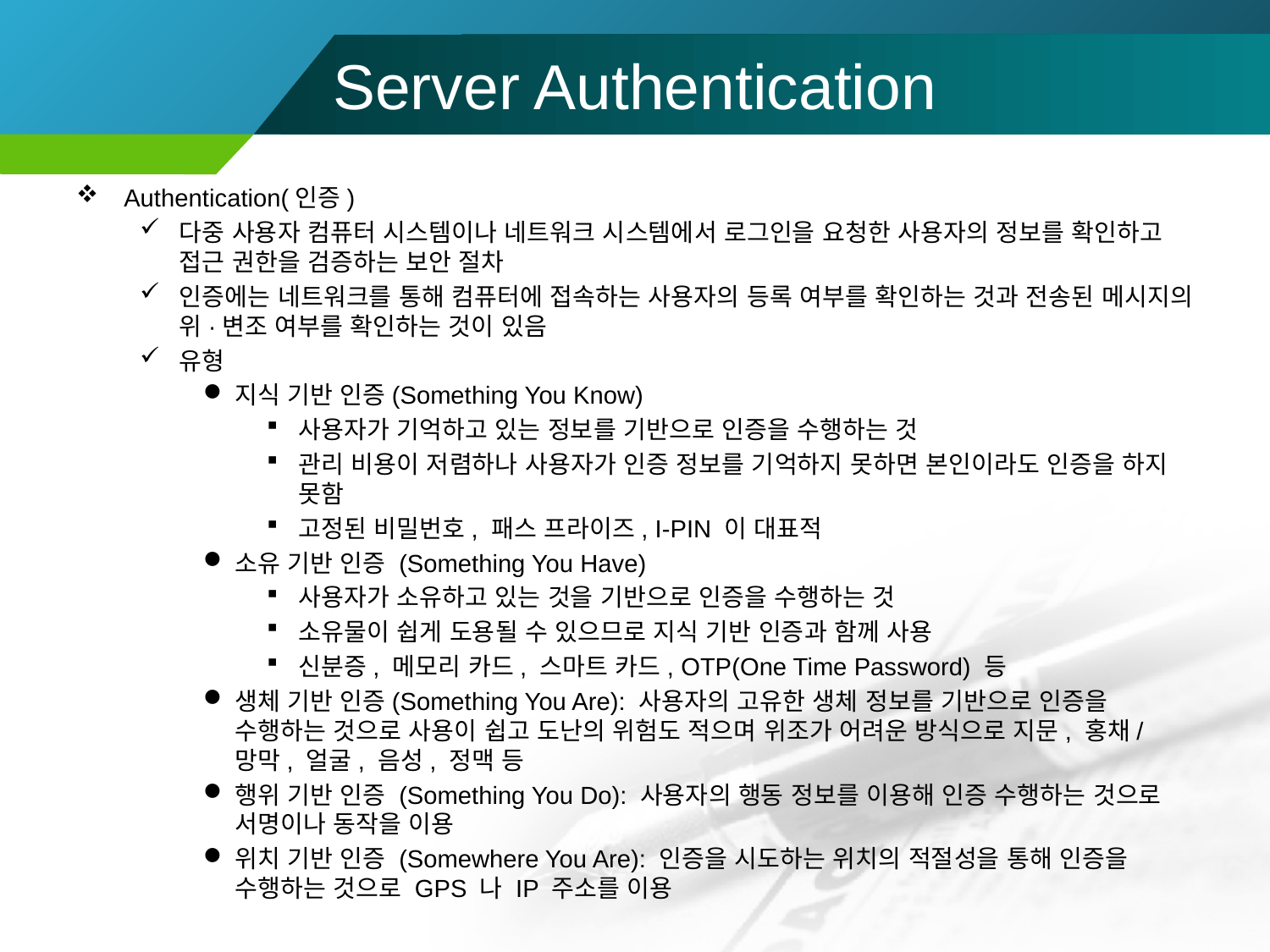

# Server Authentication
Authentication(인증)
다중 사용자 컴퓨터 시스템이나 네트워크 시스템에서 로그인을 요청한 사용자의 정보를 확인하고 접근 권한을 검증하는 보안 절차
인증에는 네트워크를 통해 컴퓨터에 접속하는 사용자의 등록 여부를 확인하는 것과 전송된 메시지의 위·변조 여부를 확인하는 것이 있음
유형
지식 기반 인증(Something You Know)
사용자가 기억하고 있는 정보를 기반으로 인증을 수행하는 것
관리 비용이 저렴하나 사용자가 인증 정보를 기억하지 못하면 본인이라도 인증을 하지 못함
고정된 비밀번호, 패스 프라이즈, I-PIN 이 대표적
소유 기반 인증 (Something You Have)
사용자가 소유하고 있는 것을 기반으로 인증을 수행하는 것
소유물이 쉽게 도용될 수 있으므로 지식 기반 인증과 함께 사용
신분증, 메모리 카드, 스마트 카드, OTP(One Time Password) 등
생체 기반 인증(Something You Are): 사용자의 고유한 생체 정보를 기반으로 인증을 수행하는 것으로 사용이 쉽고 도난의 위험도 적으며 위조가 어려운 방식으로 지문, 홍채/망막, 얼굴, 음성, 정맥 등
행위 기반 인증 (Something You Do): 사용자의 행동 정보를 이용해 인증 수행하는 것으로 서명이나 동작을 이용
위치 기반 인증 (Somewhere You Are): 인증을 시도하는 위치의 적절성을 통해 인증을 수행하는 것으로 GPS 나 IP 주소를 이용